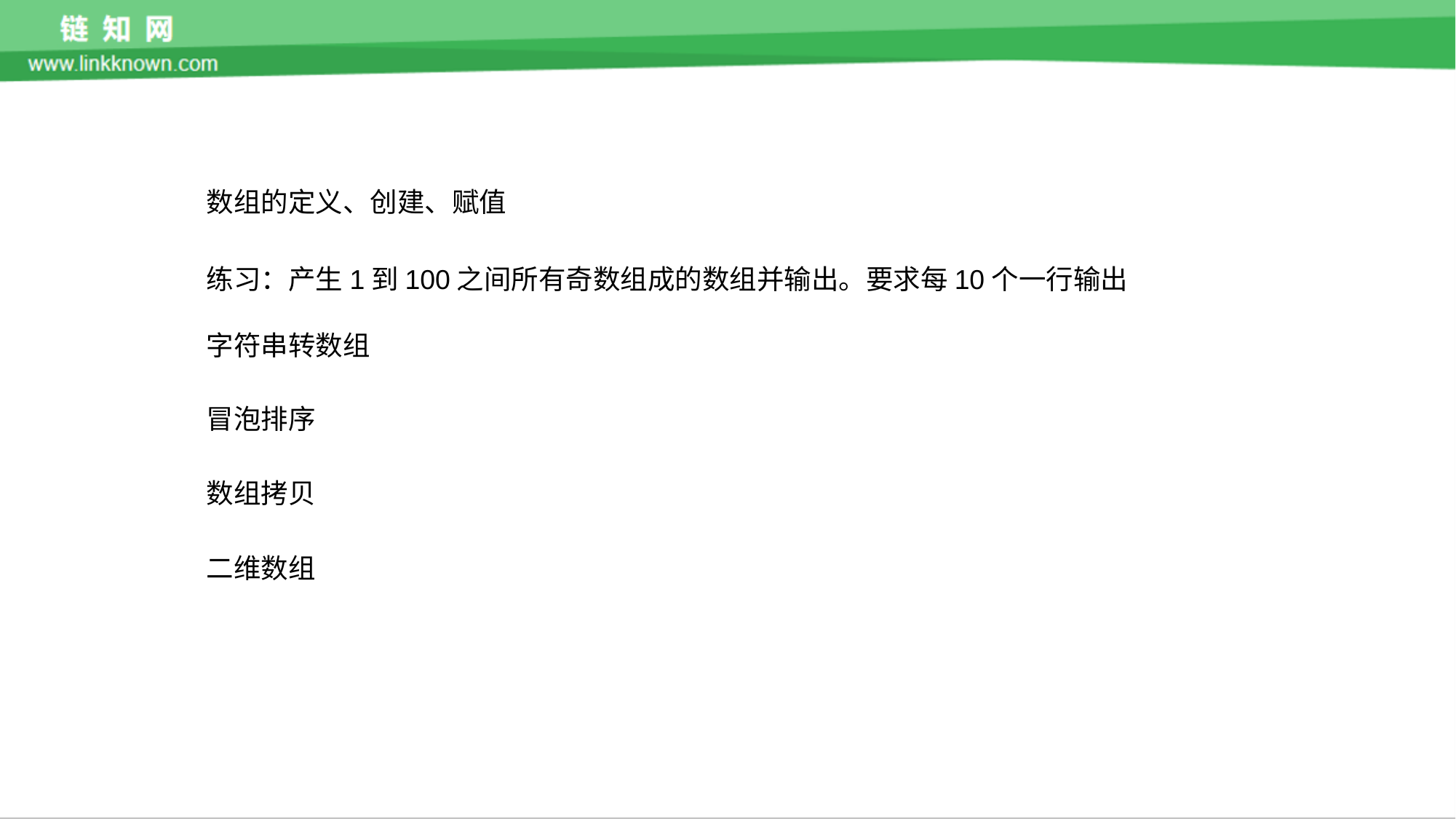

数组的定义、创建、赋值
练习：产生1到100之间所有奇数组成的数组并输出。要求每10个一行输出
字符串转数组
冒泡排序
数组拷贝
二维数组